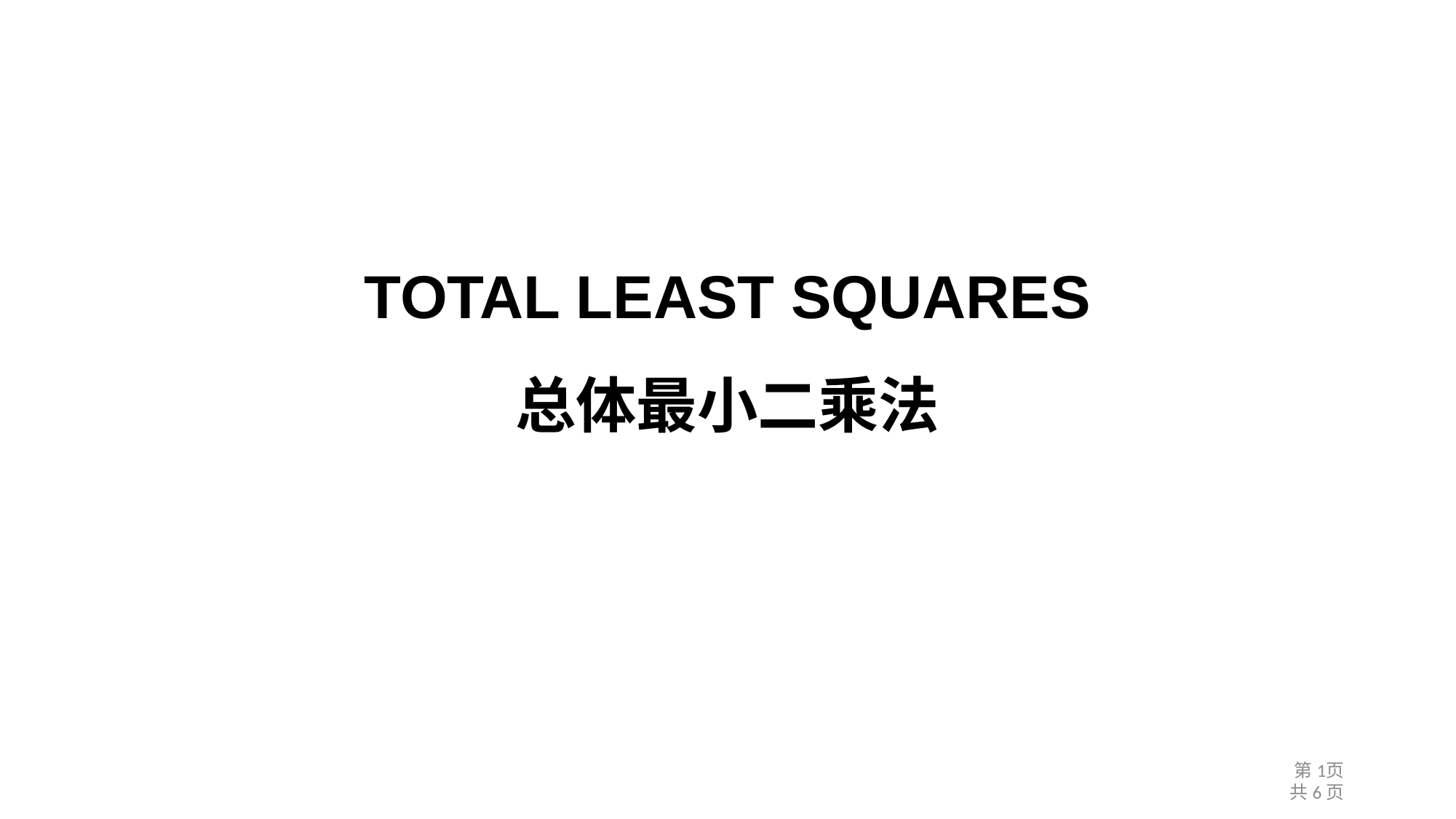

# TOTAL LEAST SQUARES 总体最小二乘法
第1页
共6页